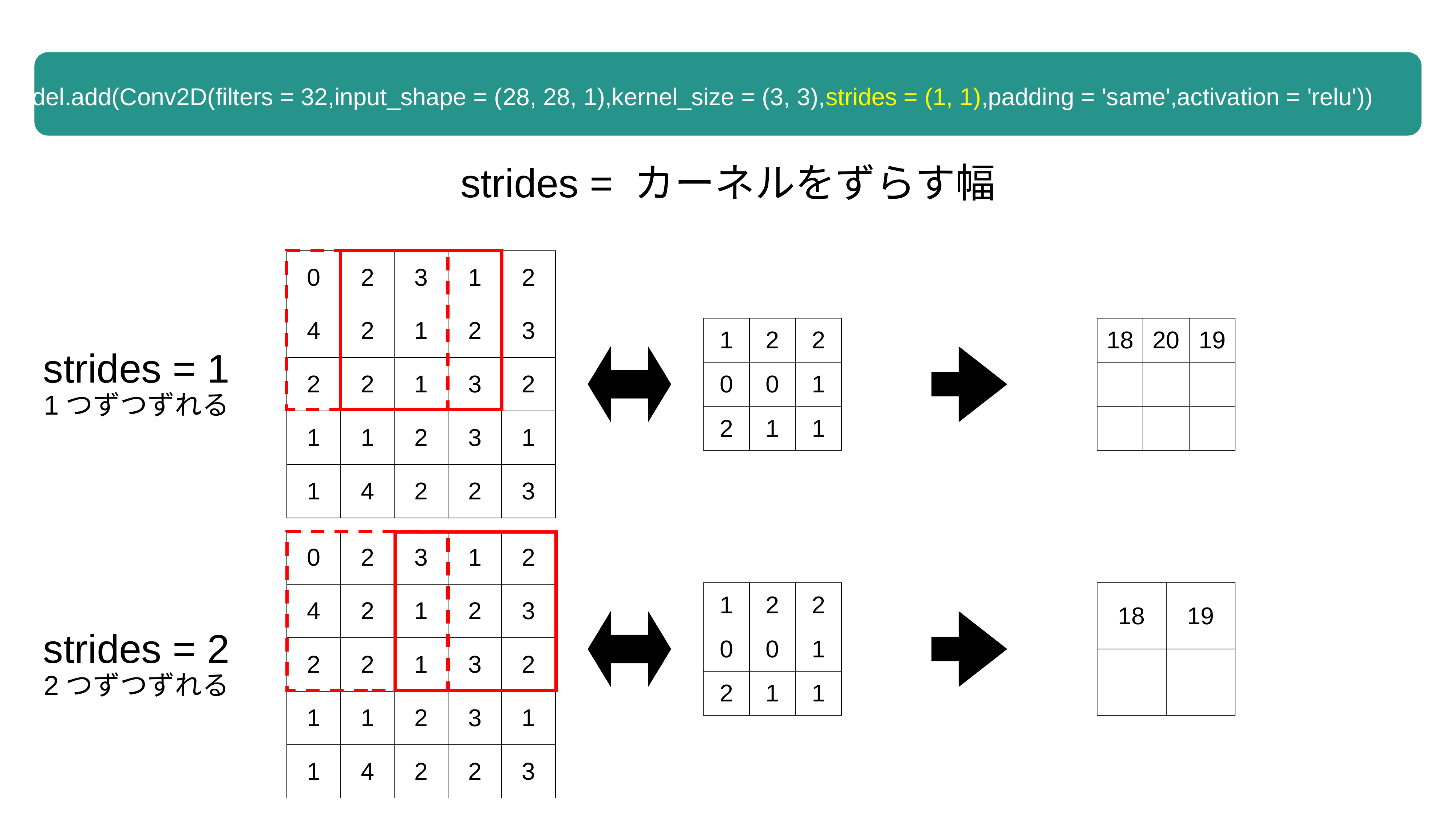

model.add(Conv2D(filters = 32,input_shape = (28, 28, 1),kernel_size = (3, 3),strides = (1, 1),padding = 'same',activation = 'relu'))
strides = カーネルをずらす幅

| 0 | 2 | 3 | 1 | 2 |
| --- | --- | --- | --- | --- |
| 4 | 2 | 1 | 2 | 3 |
| 2 | 2 | 1 | 3 | 2 |
| 1 | 1 | 2 | 3 | 1 |
| 1 | 4 | 2 | 2 | 3 |

| 1 | 2 | 2 |
| --- | --- | --- |
| 0 | 0 | 1 |
| 2 | 1 | 1 |
| 18 | 20 | 19 |
| --- | --- | --- |
|  |  |  |
|  |  |  |
strides = 1
1つずつずれる

| 0 | 2 | 3 | 1 | 2 |
| --- | --- | --- | --- | --- |
| 4 | 2 | 1 | 2 | 3 |
| 2 | 2 | 1 | 3 | 2 |
| 1 | 1 | 2 | 3 | 1 |
| 1 | 4 | 2 | 2 | 3 |

| 1 | 2 | 2 |
| --- | --- | --- |
| 0 | 0 | 1 |
| 2 | 1 | 1 |
| 18 | 19 |
| --- | --- |
|  |  |

strides = 2
2つずつずれる